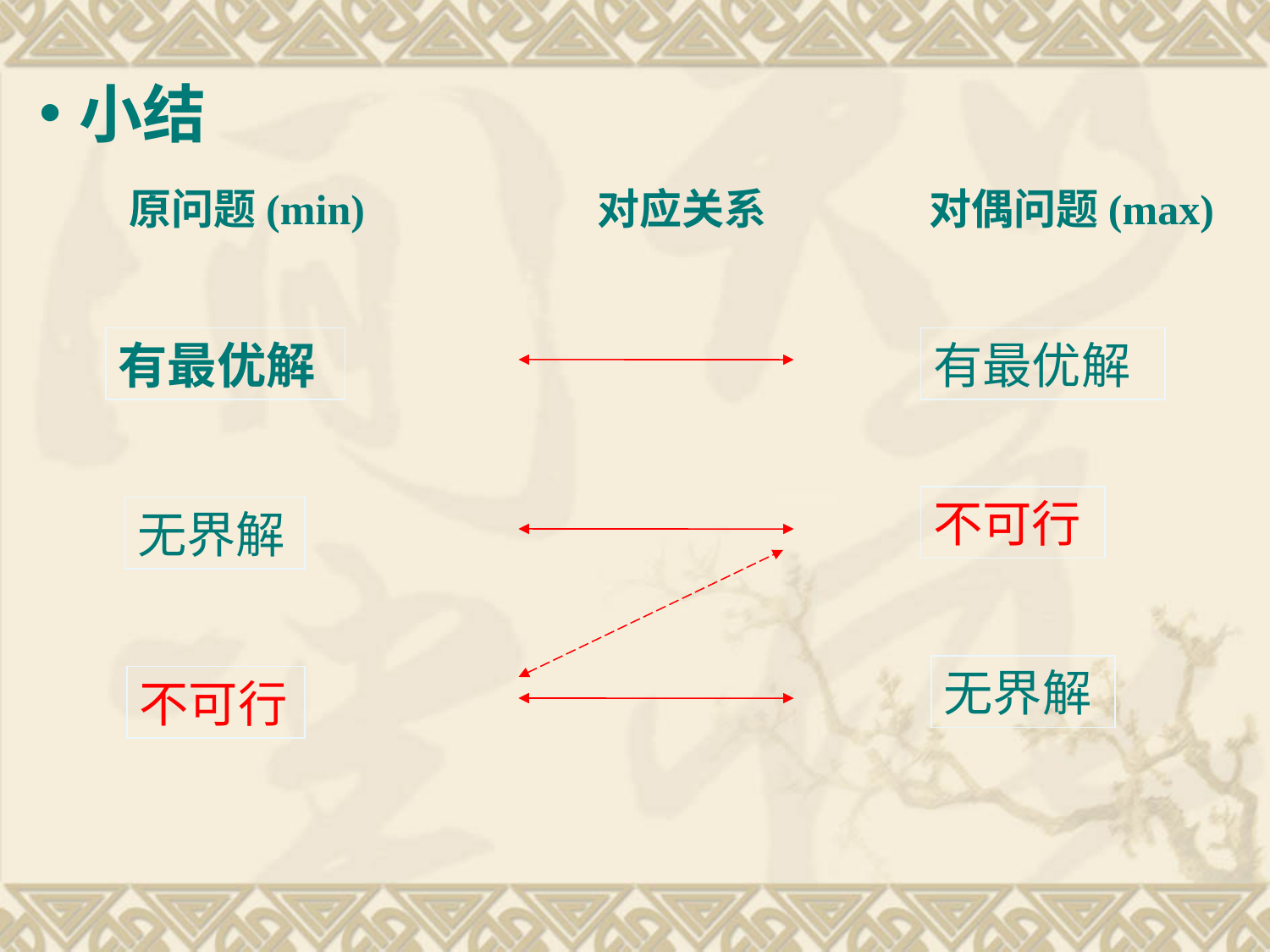

小结
原问题(min)                     对应关系                 对偶问题(max)
有最优解
有最优解

不可行
无界解

无界解
不可行